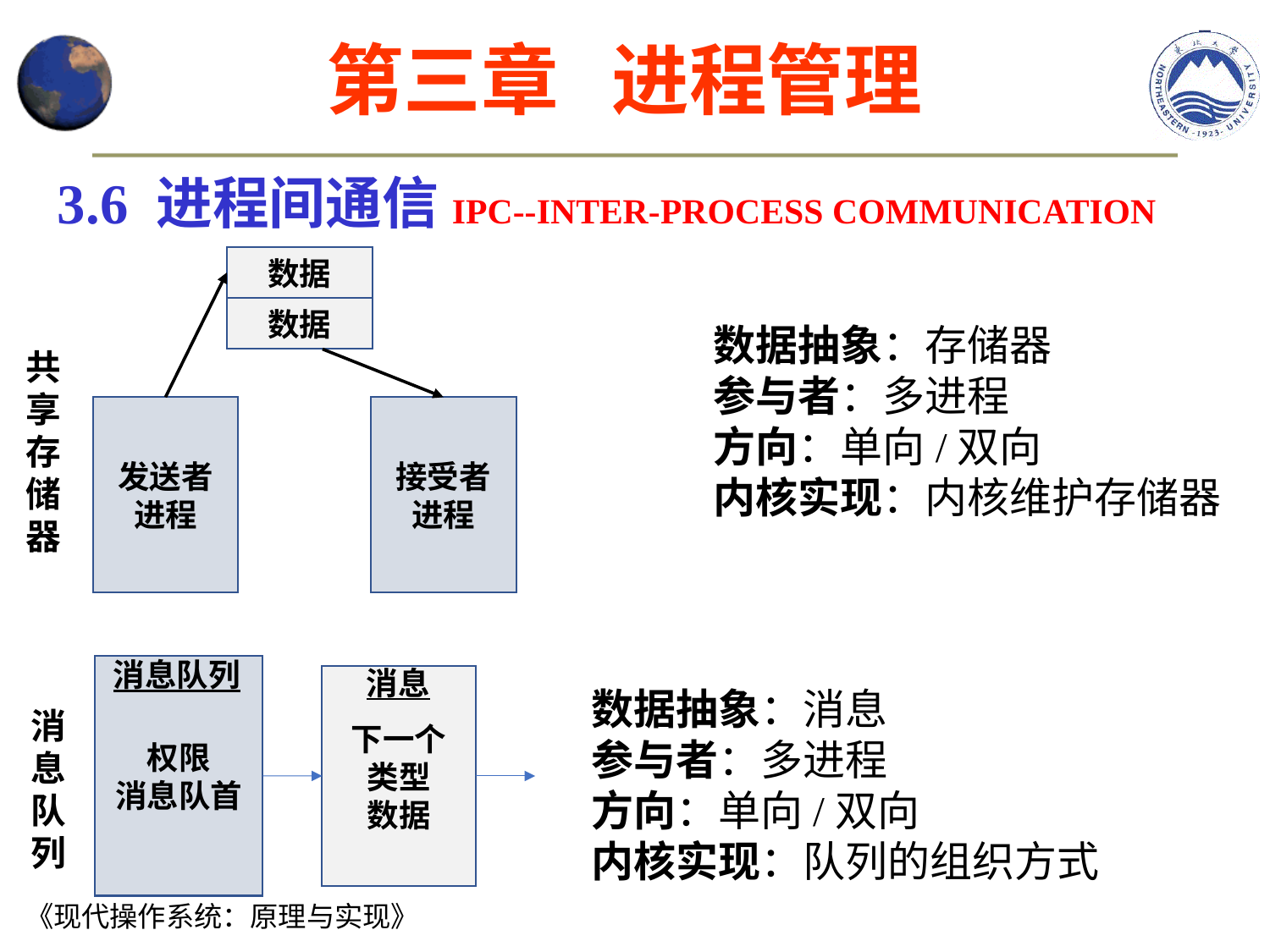

第三章   进程管理
3.6 进程间通信IPC--INTER-PROCESS COMMUNICATION
数据
数据
发送者进程
接受者进程
数据抽象：存储器
参与者：多进程
方向：单向/双向
内核实现：内核维护存储器
共享存储器
消息队列
权限
消息队首
消息
下一个
类型
数据
数据抽象：消息
参与者：多进程
方向：单向/双向
内核实现：队列的组织方式
消息队列
《现代操作系统：原理与实现》